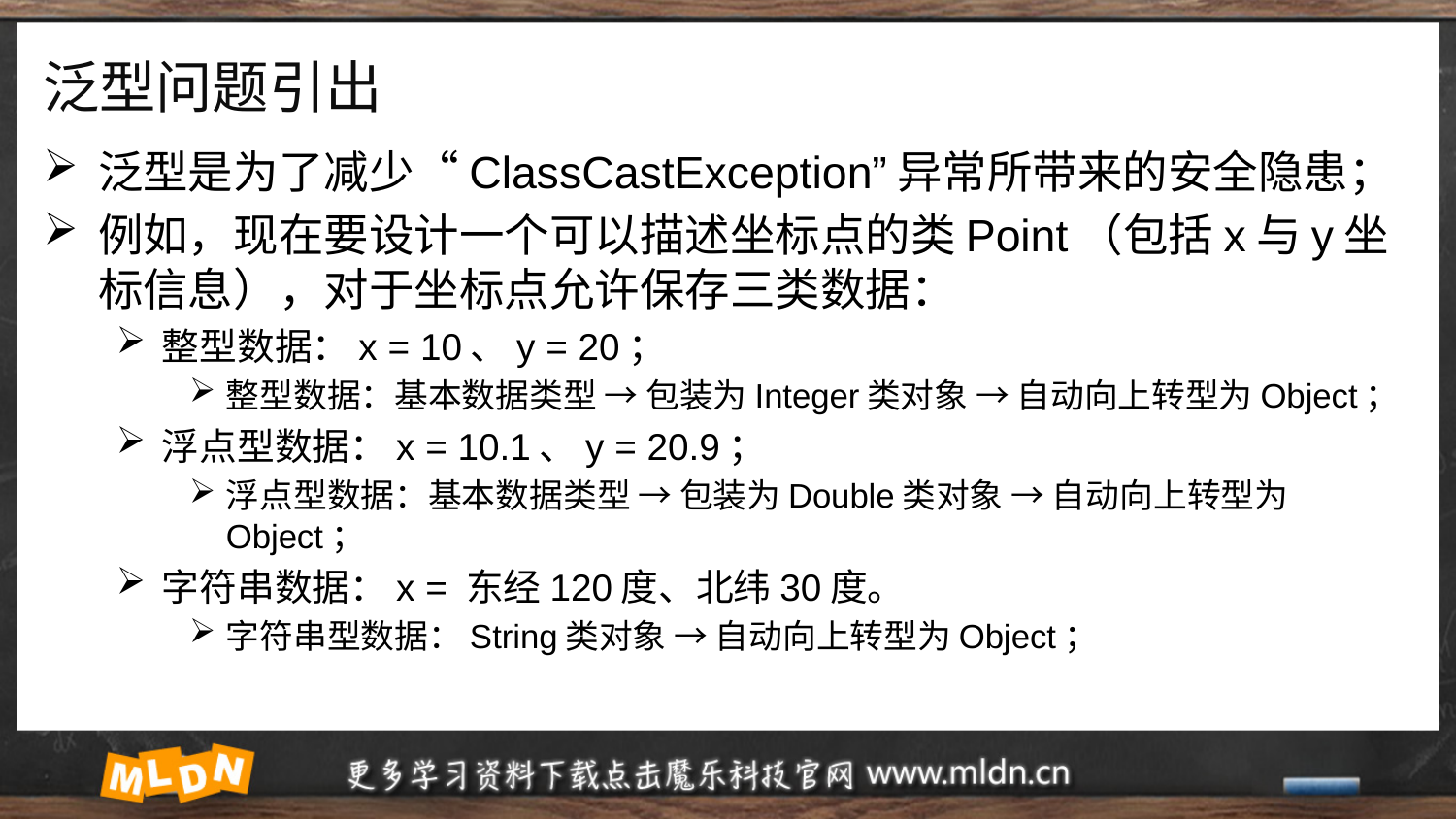

# 泛型问题引出
泛型是为了减少“ClassCastException”异常所带来的安全隐患；
例如，现在要设计一个可以描述坐标点的类Point（包括x与y坐标信息），对于坐标点允许保存三类数据：
整型数据：x = 10、y = 20；
整型数据：基本数据类型 → 包装为Integer类对象 → 自动向上转型为Object；
浮点型数据：x = 10.1、y = 20.9；
浮点型数据：基本数据类型 → 包装为Double类对象 → 自动向上转型为Object；
字符串数据：x = 东经120度、北纬30度。
字符串型数据：String类对象 → 自动向上转型为Object；